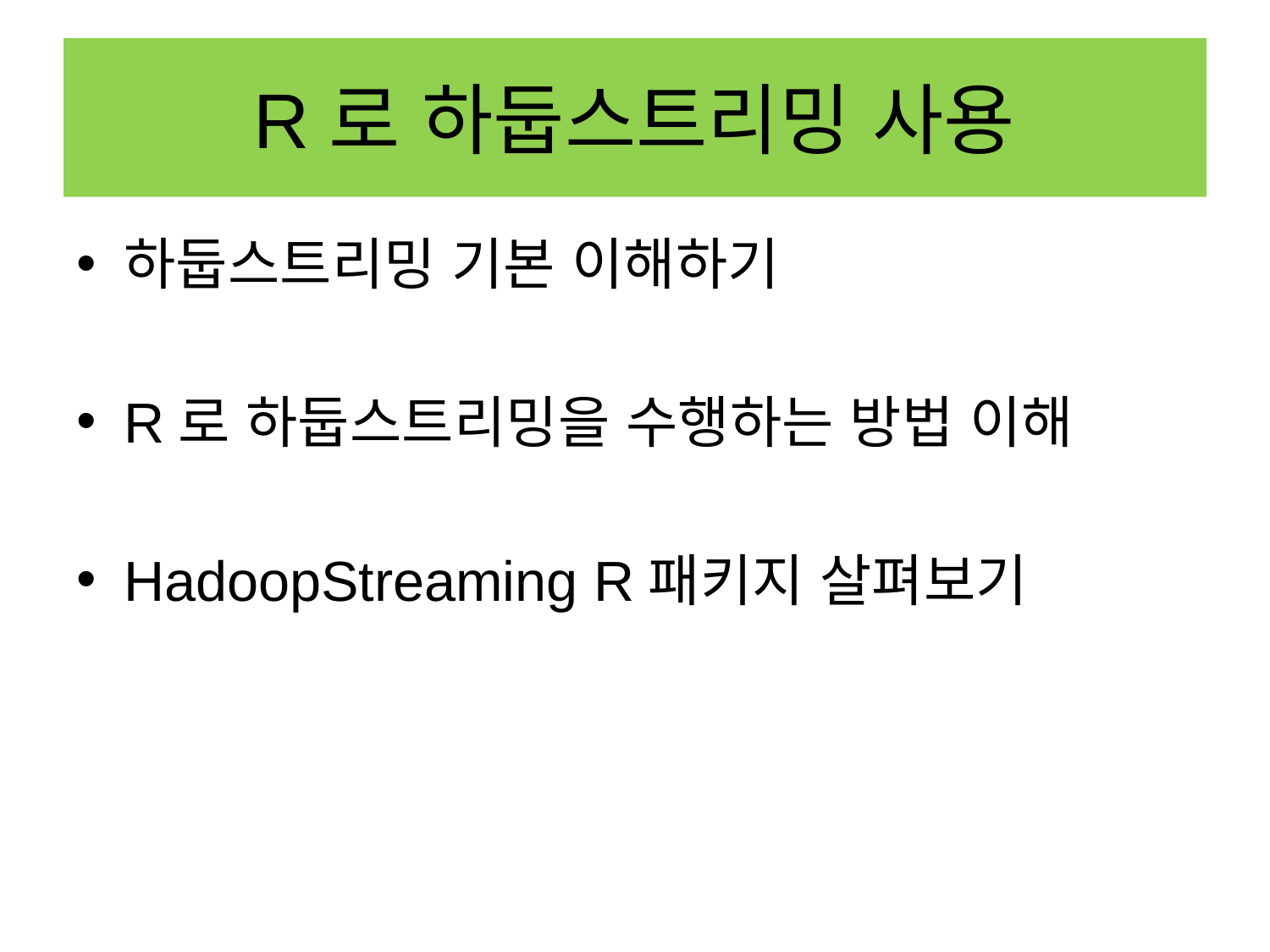

# R로 하둡스트리밍 사용
하둡스트리밍 기본 이해하기

R로 하둡스트리밍을 수행하는 방법 이해

HadoopStreaming R패키지 살펴보기